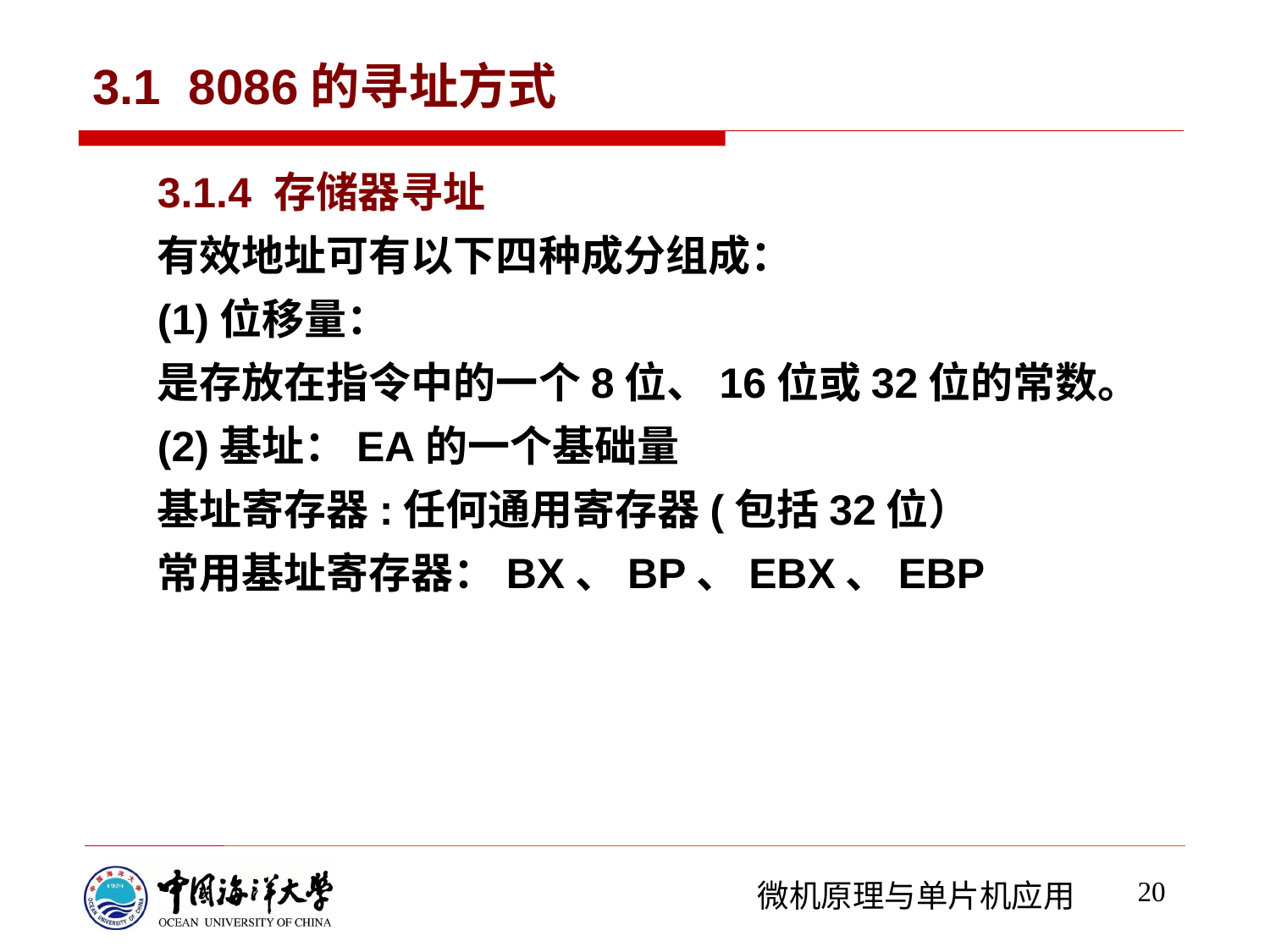

# 3.1  8086的寻址方式
3.1.4 存储器寻址
有效地址可有以下四种成分组成：
(1)位移量：
是存放在指令中的一个8位、16位或32位的常数。
(2)基址：EA的一个基础量
基址寄存器:任何通用寄存器(包括32位）
常用基址寄存器：BX、BP、EBX、EBP

20